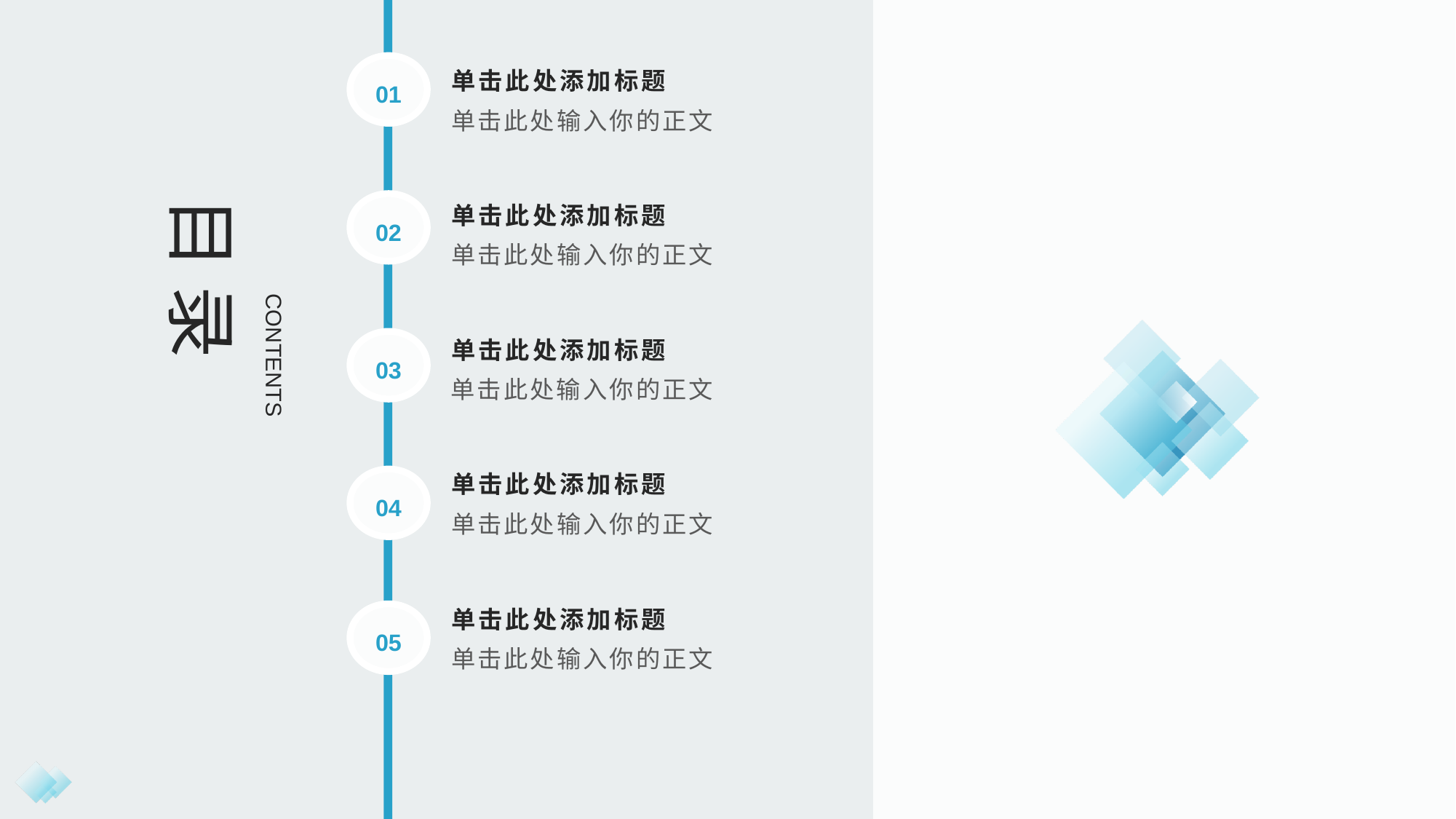

单击此处添加标题
01
单击此处输入你的正文
目 录
单击此处添加标题
02
单击此处输入你的正文
CONTENTS
单击此处添加标题
03
单击此处输入你的正文
单击此处添加标题
04
单击此处输入你的正文
单击此处添加标题
05
单击此处输入你的正文